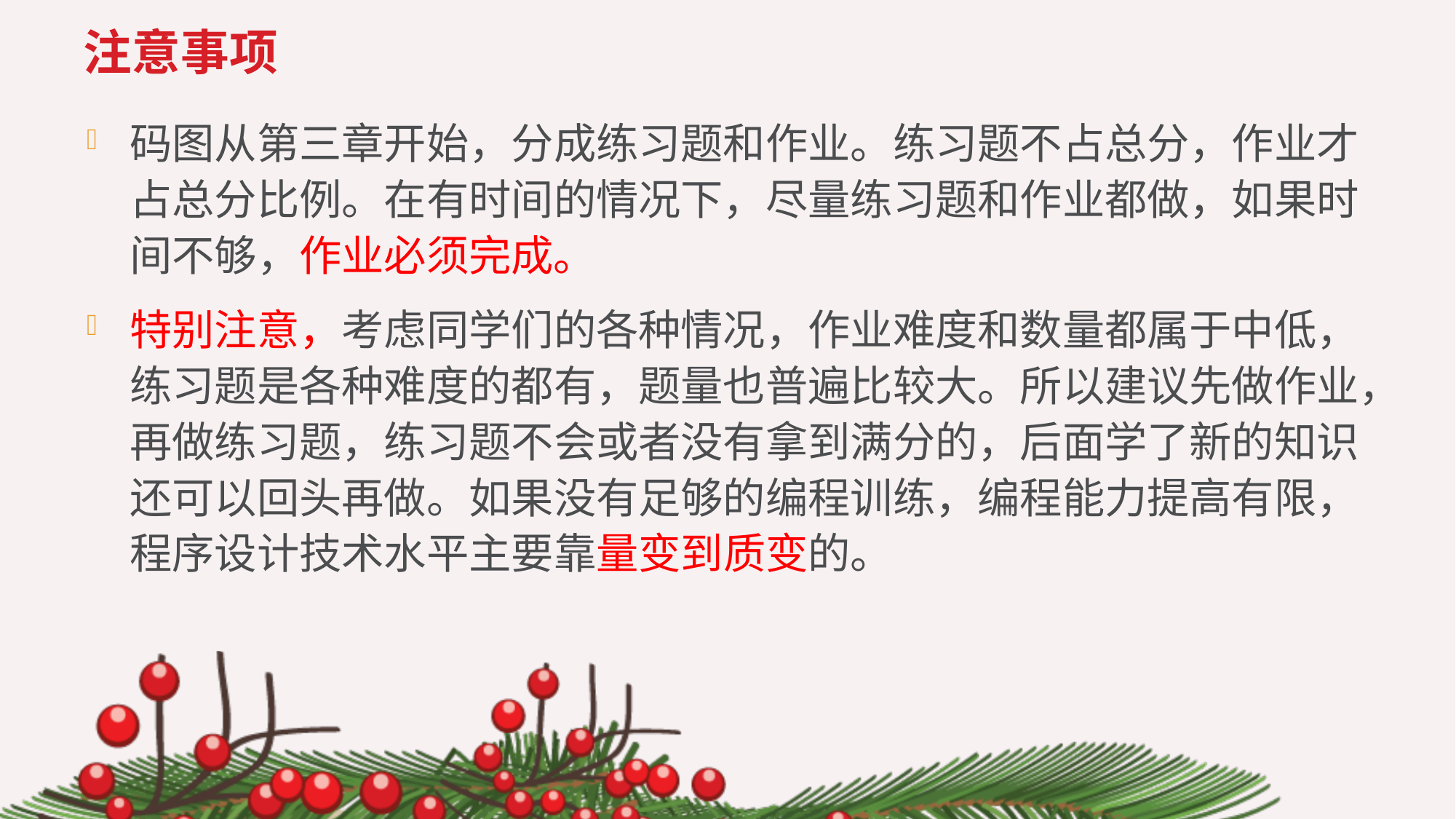

# 注意事项
码图从第三章开始，分成练习题和作业。练习题不占总分，作业才占总分比例。在有时间的情况下，尽量练习题和作业都做，如果时间不够，作业必须完成。
特别注意，考虑同学们的各种情况，作业难度和数量都属于中低，练习题是各种难度的都有，题量也普遍比较大。所以建议先做作业，再做练习题，练习题不会或者没有拿到满分的，后面学了新的知识还可以回头再做。如果没有足够的编程训练，编程能力提高有限，程序设计技术水平主要靠量变到质变的。